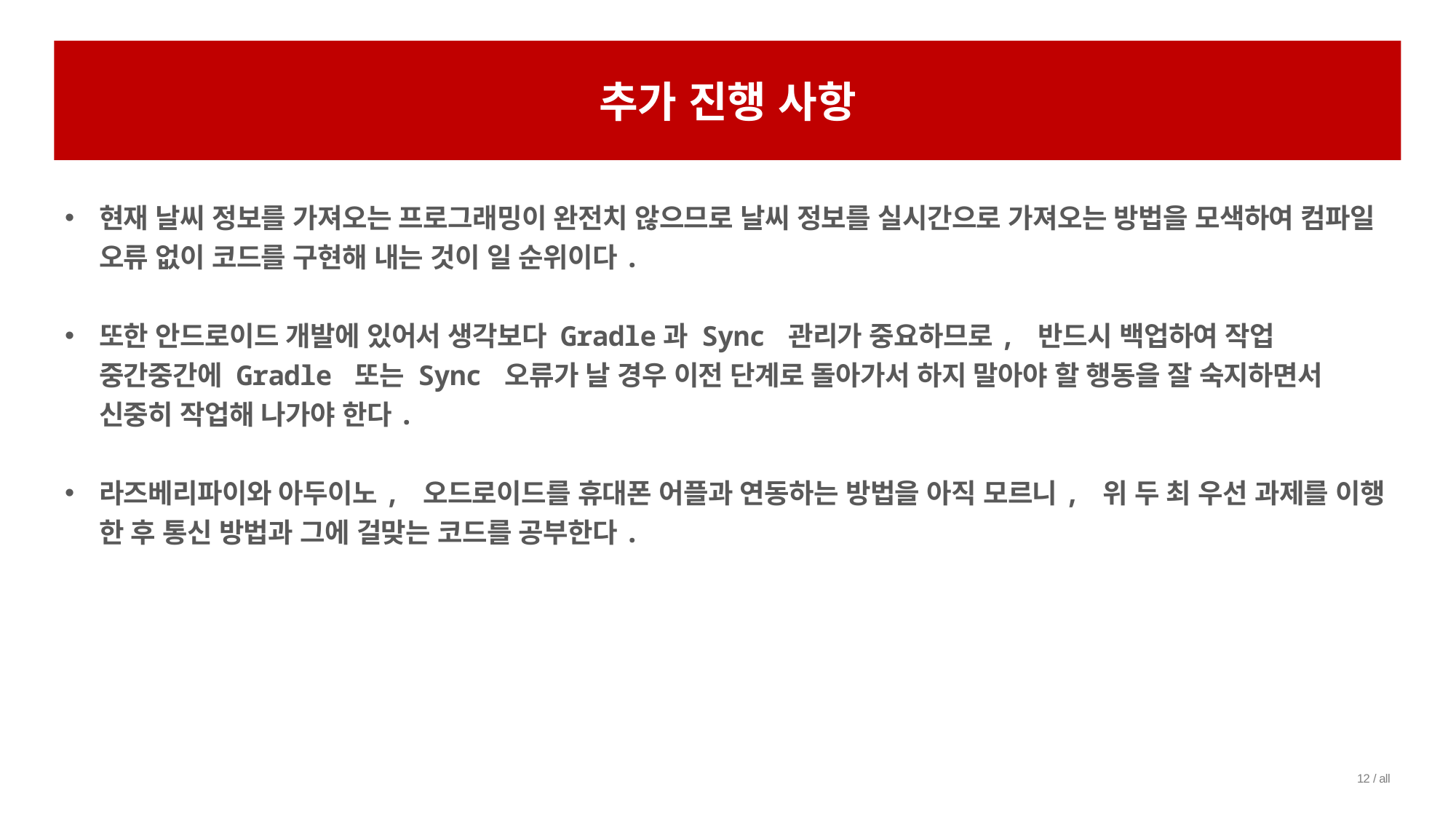

추가 진행 사항
현재 날씨 정보를 가져오는 프로그래밍이 완전치 않으므로 날씨 정보를 실시간으로 가져오는 방법을 모색하여 컴파일 오류 없이 코드를 구현해 내는 것이 일 순위이다.

또한 안드로이드 개발에 있어서 생각보다 Gradle과 Sync 관리가 중요하므로, 반드시 백업하여 작업 중간중간에 Gradle 또는 Sync 오류가 날 경우 이전 단계로 돌아가서 하지 말아야 할 행동을 잘 숙지하면서 신중히 작업해 나가야 한다.

라즈베리파이와 아두이노, 오드로이드를 휴대폰 어플과 연동하는 방법을 아직 모르니, 위 두 최 우선 과제를 이행 한 후 통신 방법과 그에 걸맞는 코드를 공부한다.
12 / all